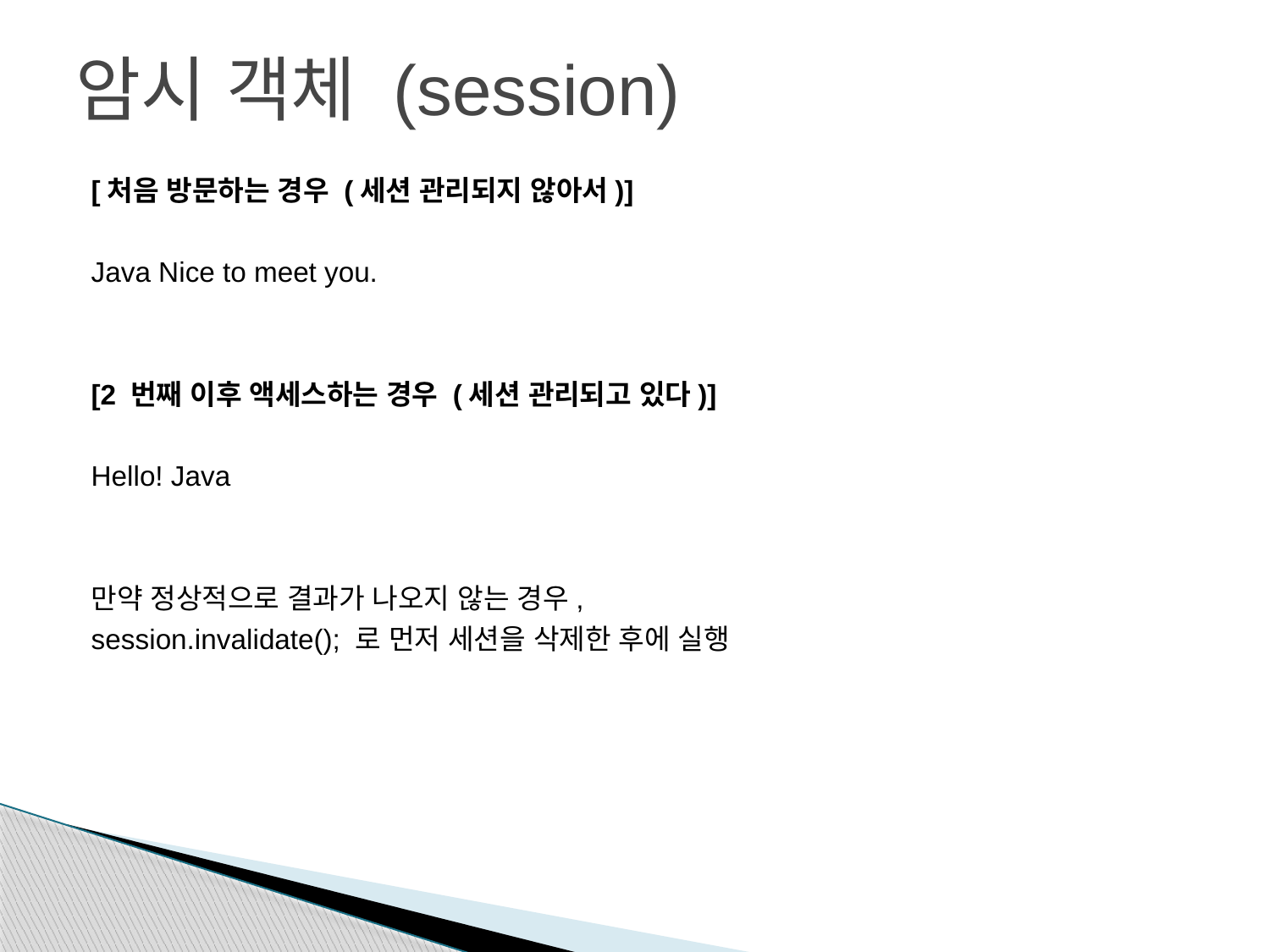

# 암시 객체 (session)
[처음 방문하는 경우 (세션 관리되지 않아서)]

Java Nice to meet you.

[2 번째 이후 액세스하는 경우 (세션 관리되고 있다)]

Hello! Java

만약 정상적으로 결과가 나오지 않는 경우,
session.invalidate(); 로 먼저 세션을 삭제한 후에 실행